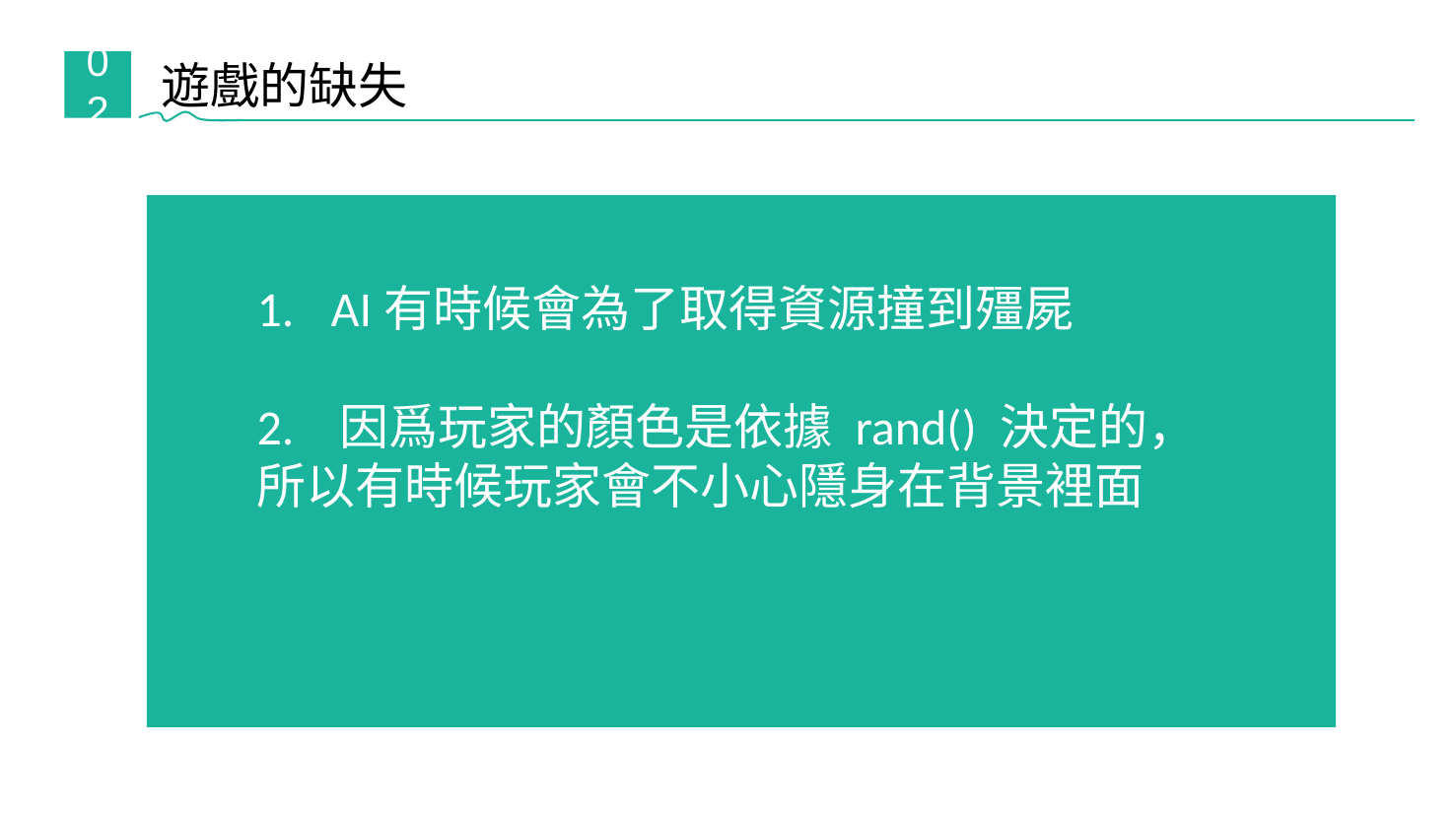

遊戲的缺失
02

AI有時候會為了取得資源撞到殭屍

2.   因爲玩家的顏色是依據 rand() 決定的，所以有時候玩家會不小心隱身在背景裡面